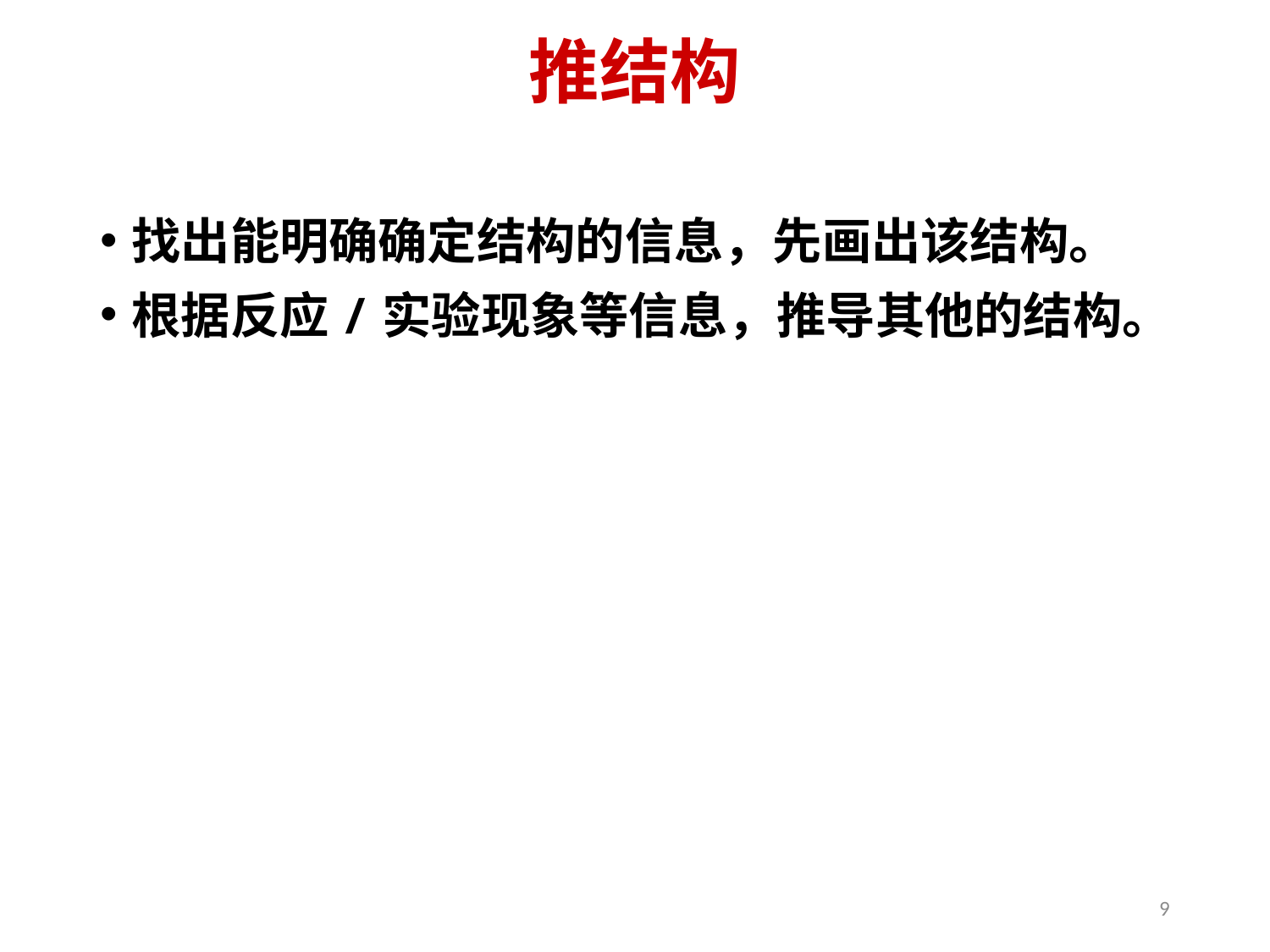

# 推结构
找出能明确确定结构的信息，先画出该结构。
根据反应/实验现象等信息，推导其他的结构。
9